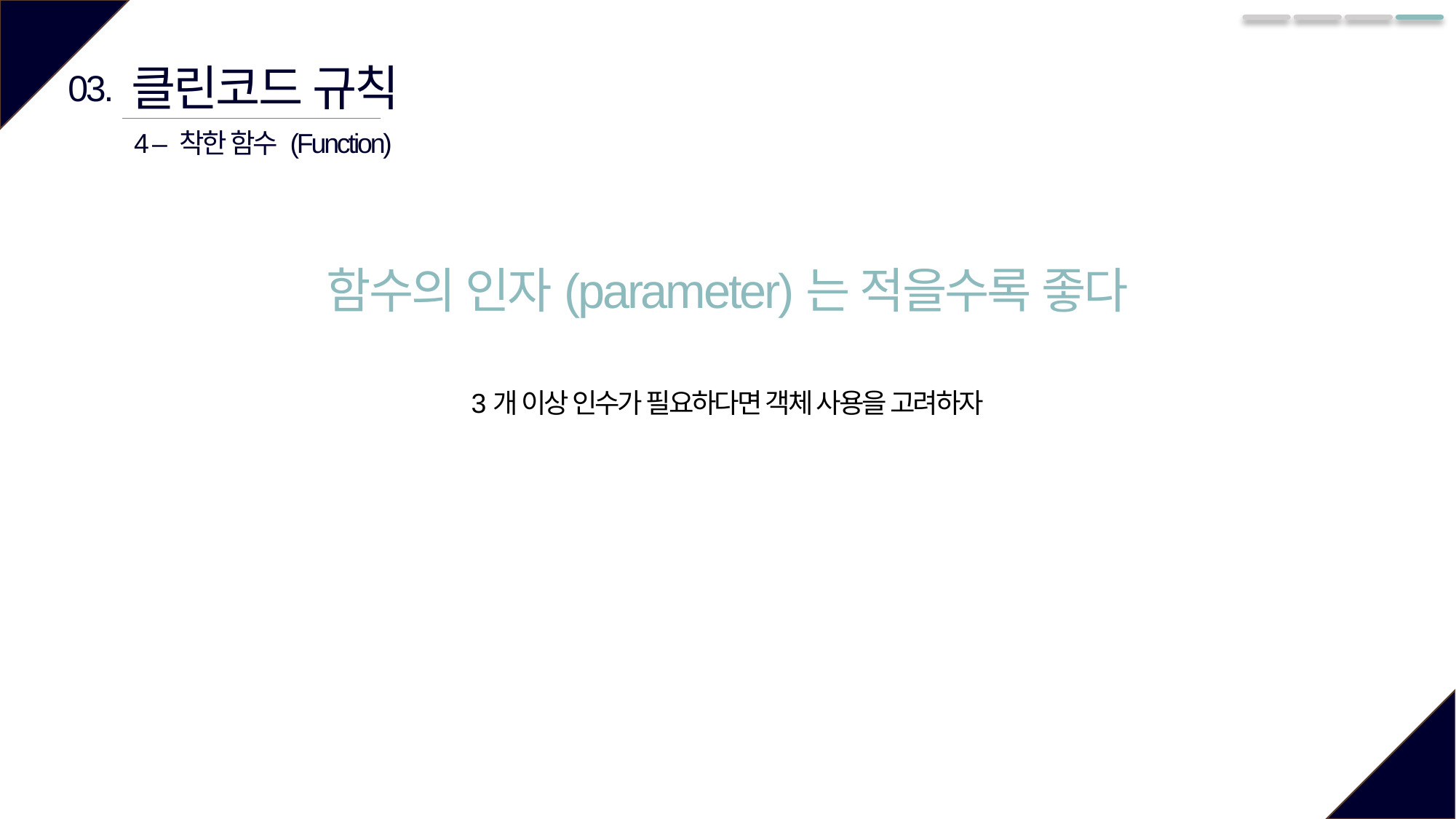

클린코드 규칙
03.
4 – 착한 함수 (Function)
함수의 인자(parameter)는 적을수록 좋다
3개 이상 인수가 필요하다면 객체 사용을 고려하자